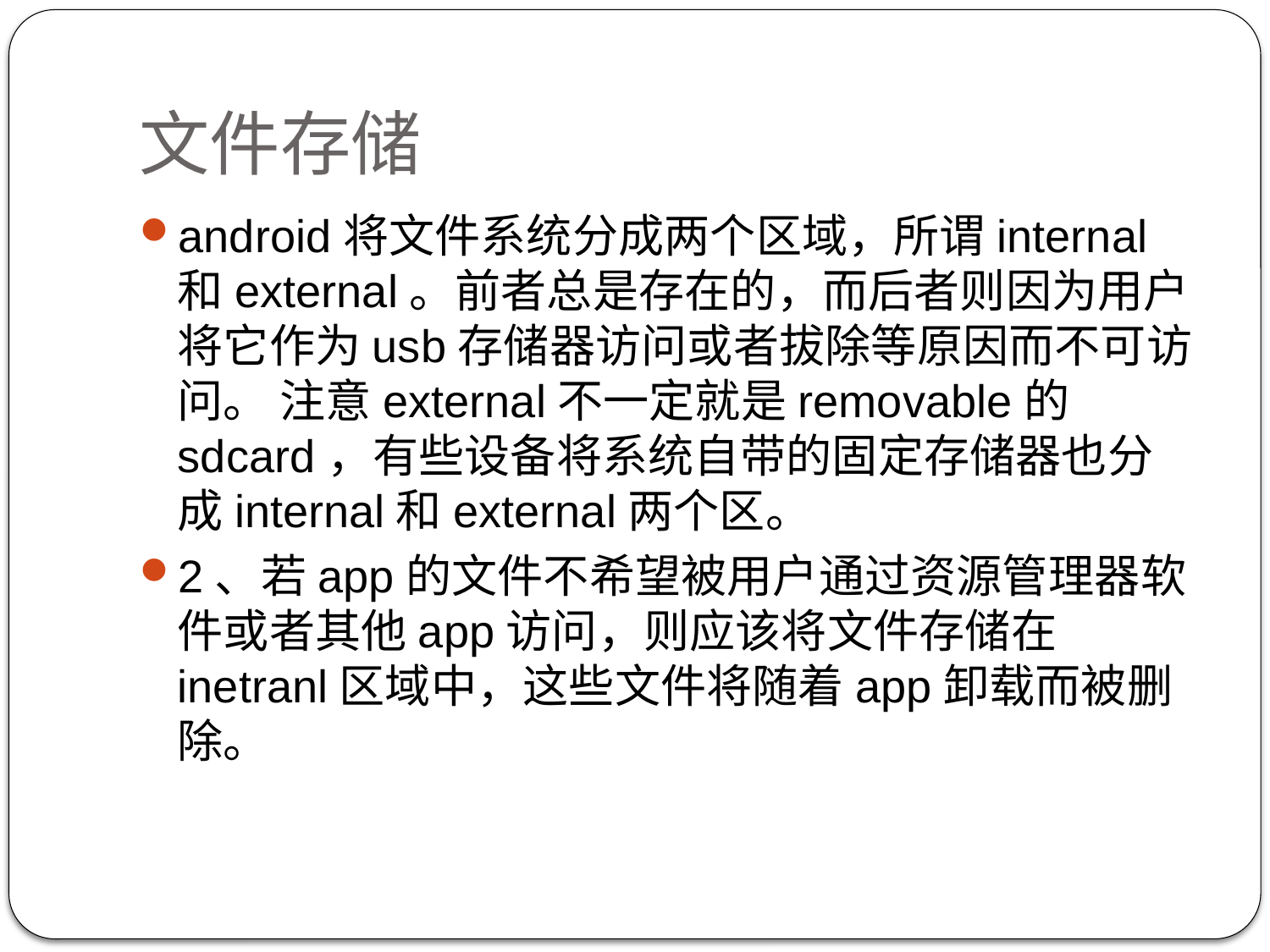

# 文件存储
android将文件系统分成两个区域，所谓internal和external。前者总是存在的，而后者则因为用户将它作为usb存储器访问或者拔除等原因而不可访问。 注意external不一定就是removable的sdcard，有些设备将系统自带的固定存储器也分成internal和external两个区。
2、若app的文件不希望被用户通过资源管理器软件或者其他app访问，则应该将文件存储在inetranl区域中，这些文件将随着app卸载而被删除。